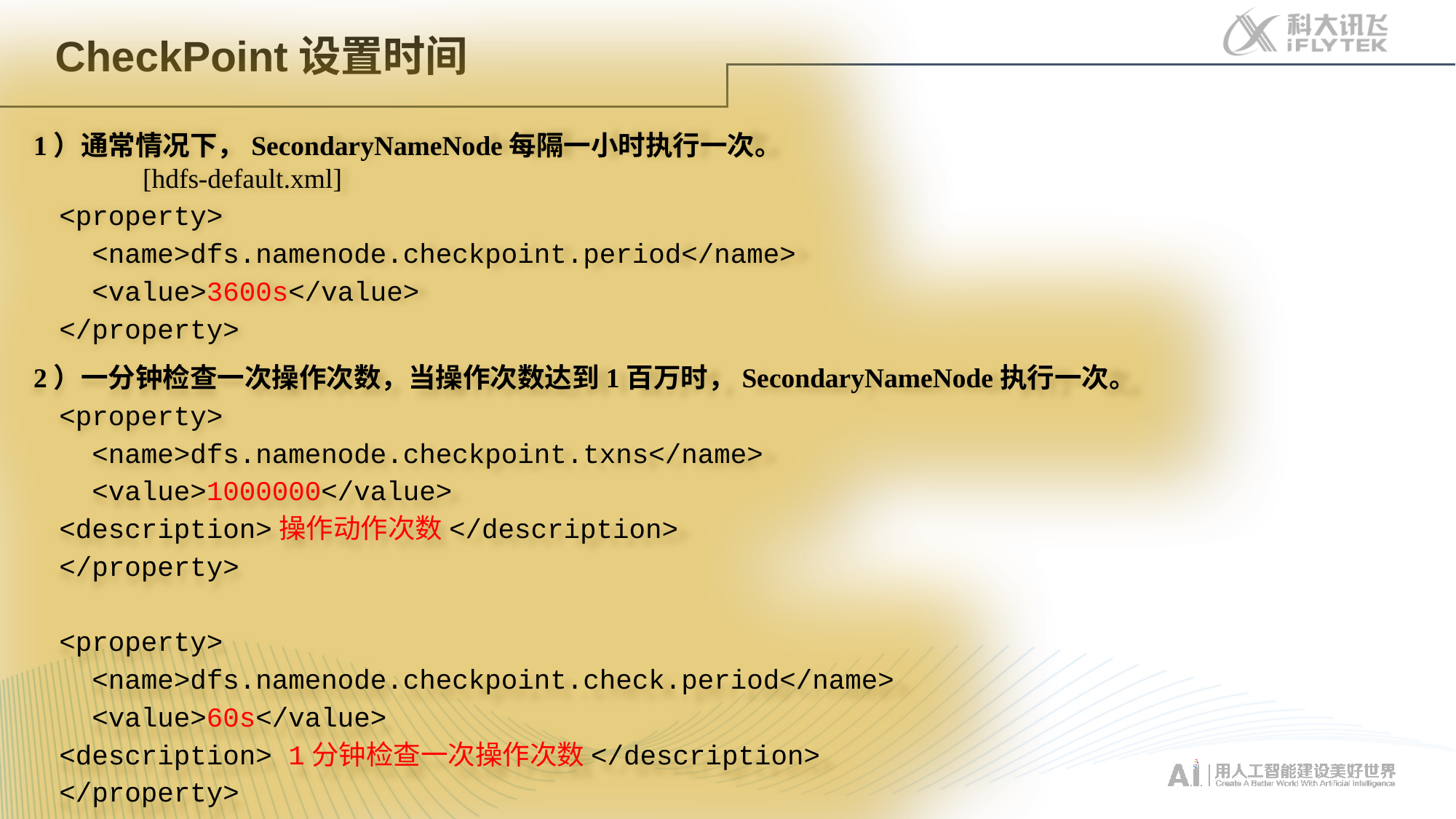

# CheckPoint设置时间
1）通常情况下，SecondaryNameNode每隔一小时执行一次。
	[hdfs-default.xml]
<property>
  <name>dfs.namenode.checkpoint.period</name>
  <value>3600s</value>
</property>
2）一分钟检查一次操作次数，当操作次数达到1百万时，SecondaryNameNode执行一次。
<property>
  <name>dfs.namenode.checkpoint.txns</name>
  <value>1000000</value>
<description>操作动作次数</description>
</property>

<property>
  <name>dfs.namenode.checkpoint.check.period</name>
  <value>60s</value>
<description> 1分钟检查一次操作次数</description>
</property>